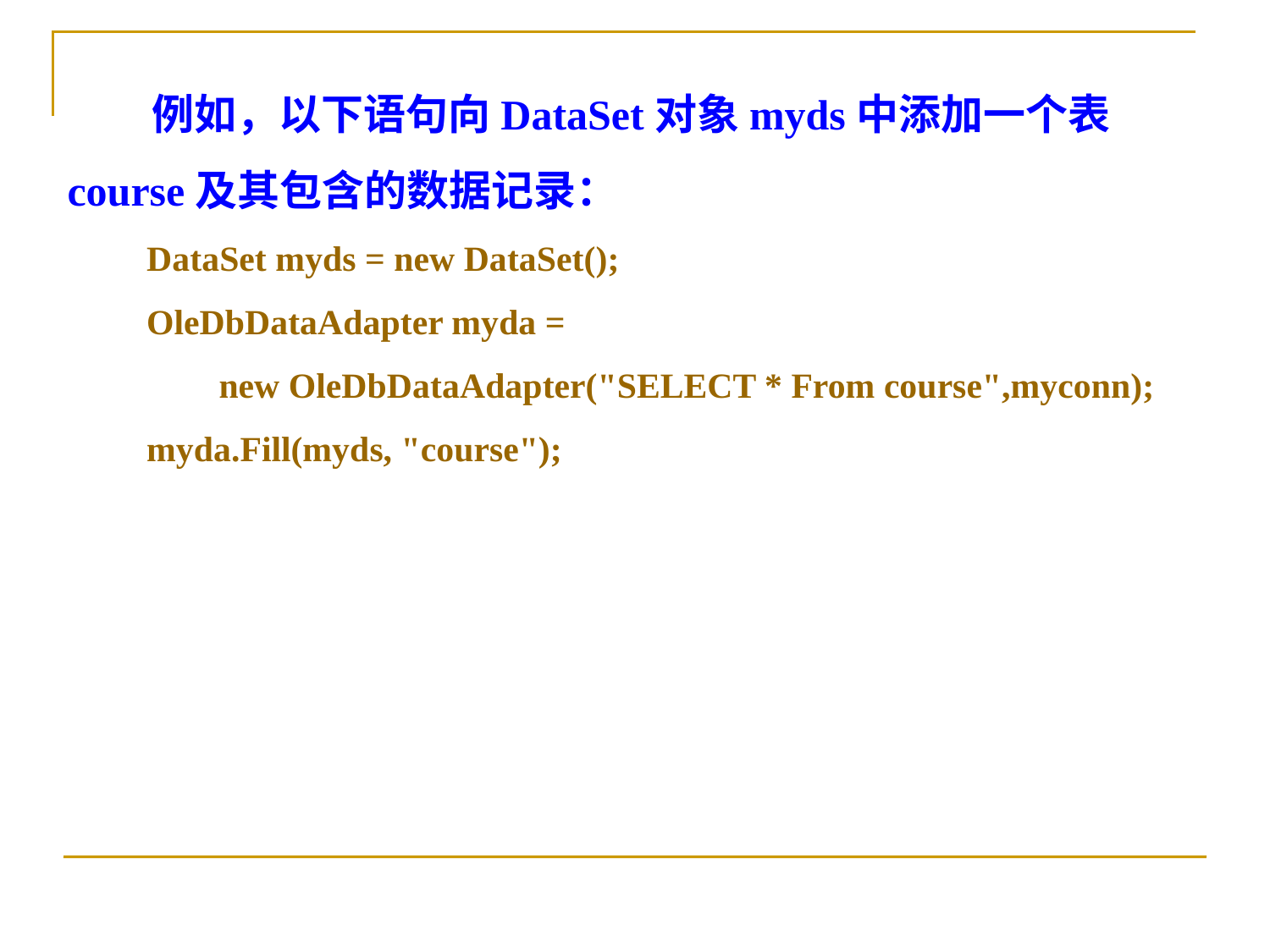

例如，以下语句向DataSet对象myds中添加一个表course及其包含的数据记录：
　　DataSet myds = new DataSet();
　　OleDbDataAdapter myda =
　　         new OleDbDataAdapter("SELECT * From course",myconn);
　　myda.Fill(myds, "course");